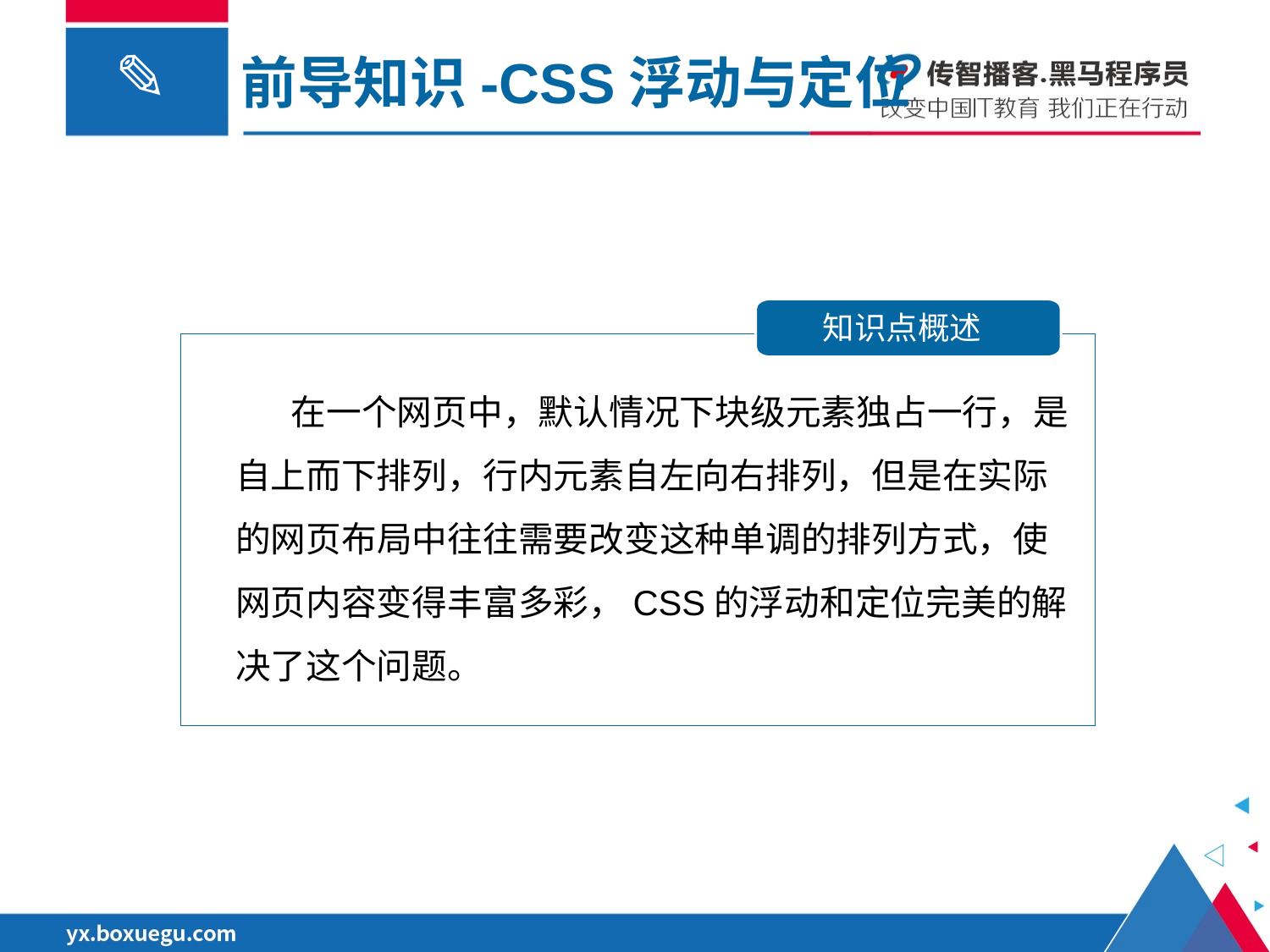

前导知识-CSS浮动与定位

知识点概述
      在一个网页中，默认情况下块级元素独占一行，是自上而下排列，行内元素自左向右排列，但是在实际的网页布局中往往需要改变这种单调的排列方式，使网页内容变得丰富多彩，CSS的浮动和定位完美的解决了这个问题。